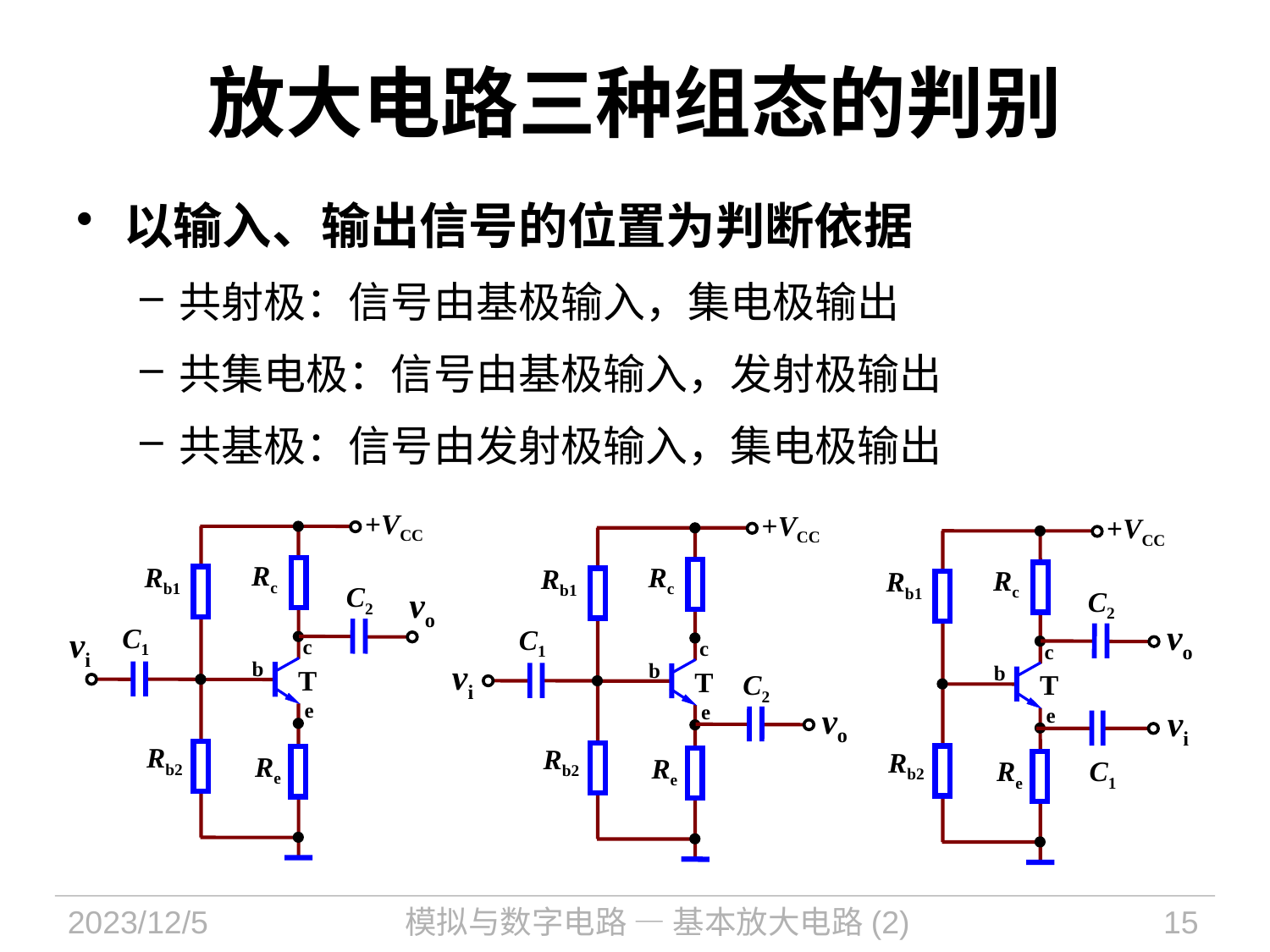

# 放大电路三种组态的判别
以输入、输出信号的位置为判断依据
共射极：信号由基极输入，集电极输出
共集电极：信号由基极输入，发射极输出
共基极：信号由发射极输入，集电极输出

+VCC

Rc
Rb1

C2
vo

C1
vi

c

b

T

e

Rb2
Re

+VCC

Rc
Rb1

C1

c
vi
b

T
C2
vo

e

Rb2
Re

+VCC

Rc
Rb1

C2
vo

c
b

T

vi

C1
e

Rb2
Re

2023/12/5
模拟与数字电路 — 基本放大电路(2)
15